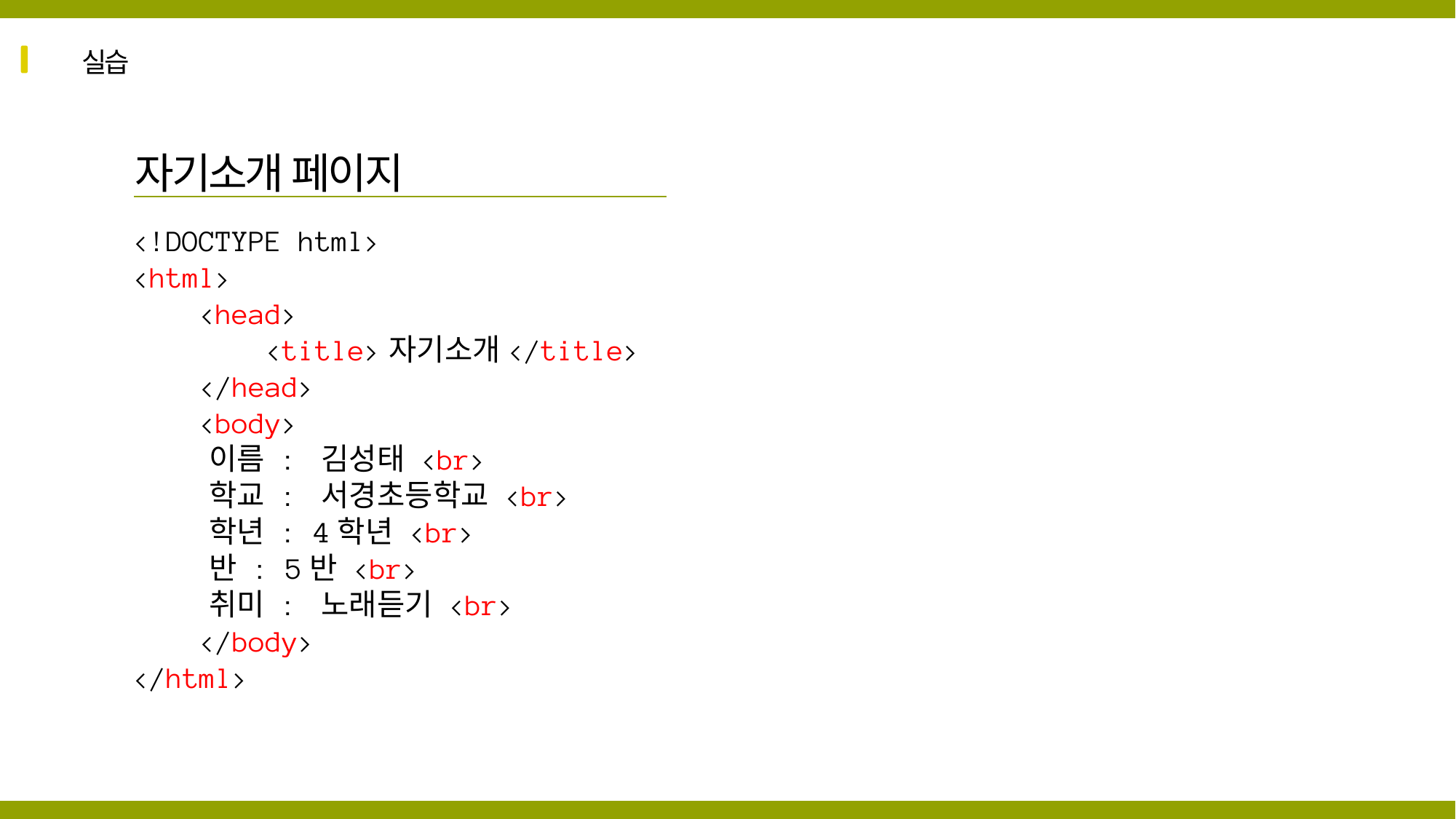

실습

자기소개 페이지
<!DOCTYPE html>
<html>
    <head>
        <title>자기소개</title>
    </head>
    <body>
        이름 : 김성태 <br>
        학교 : 서경초등학교 <br>
        학년 : 4학년 <br>
        반 : 5반 <br>
        취미 : 노래듣기 <br>
    </body>
</html>